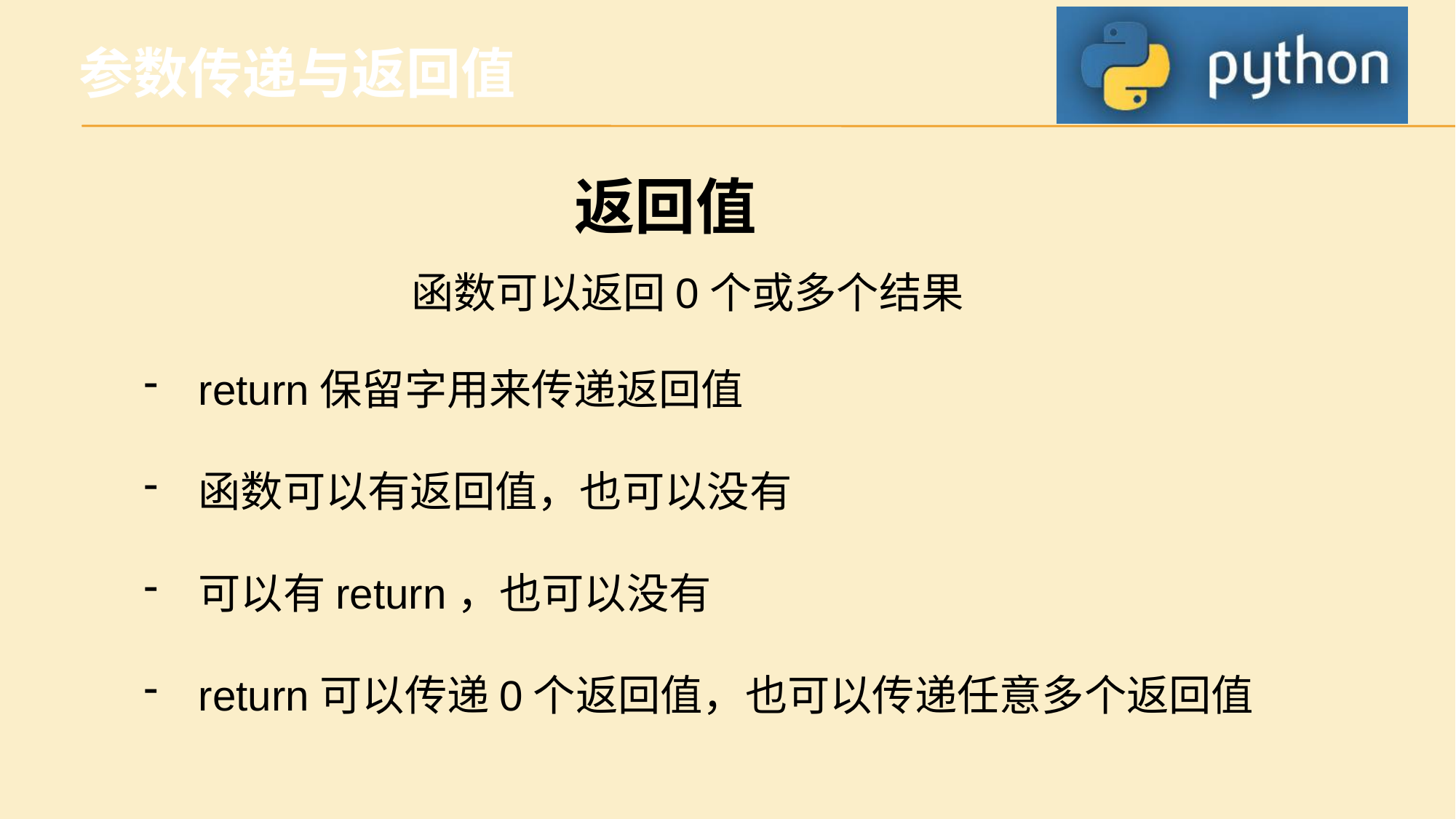

参数传递与返回值
返回值
函数可以返回0个或多个结果
return保留字用来传递返回值

函数可以有返回值，也可以没有

可以有return，也可以没有

return可以传递0个返回值，也可以传递任意多个返回值